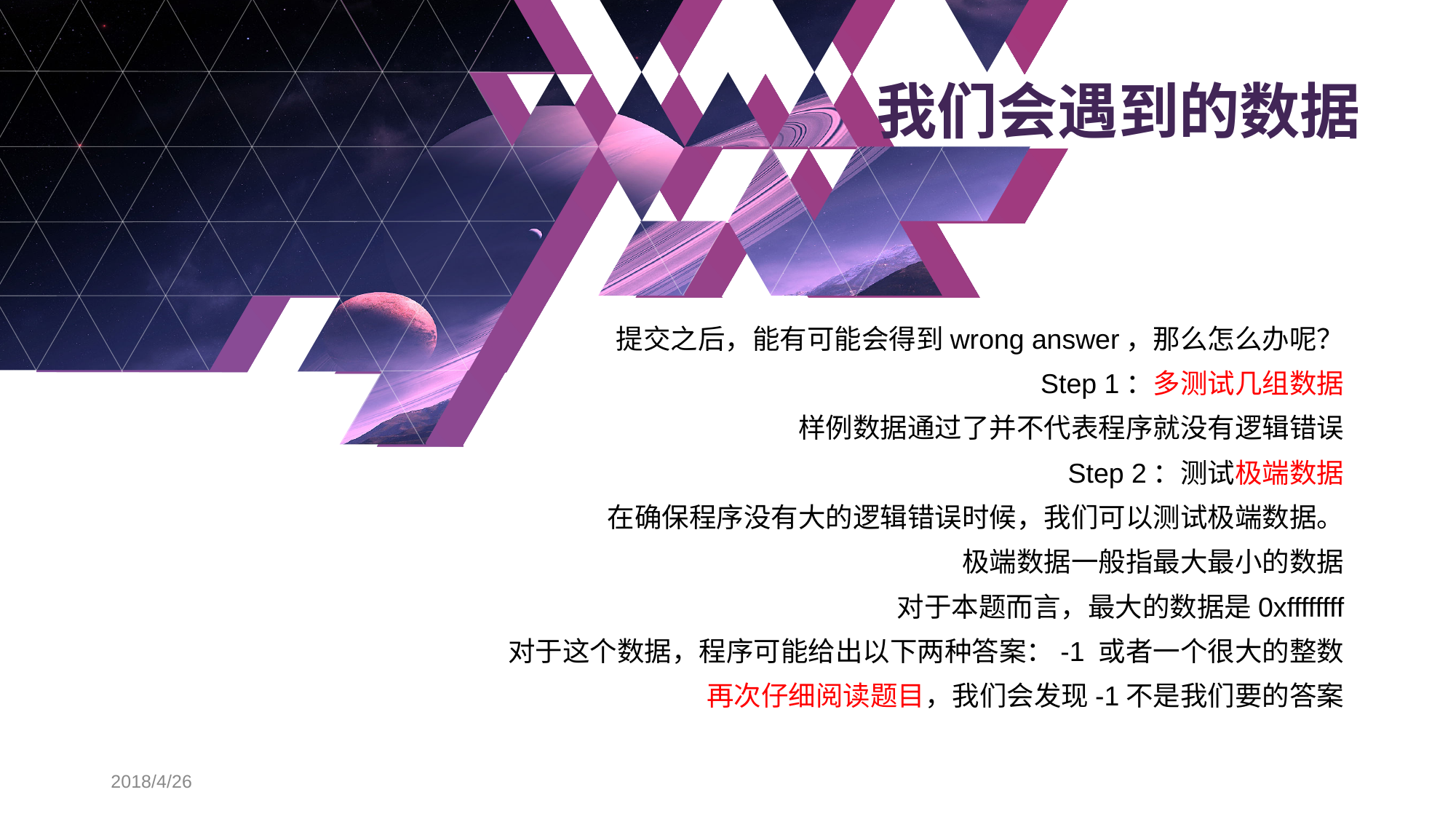

# 我们会遇到的数据
提交之后，能有可能会得到wrong answer，那么怎么办呢？
Step 1：多测试几组数据
样例数据通过了并不代表程序就没有逻辑错误
Step 2：测试极端数据
在确保程序没有大的逻辑错误时候，我们可以测试极端数据。
极端数据一般指最大最小的数据
对于本题而言，最大的数据是0xffffffff
对于这个数据，程序可能给出以下两种答案：-1 或者一个很大的整数
再次仔细阅读题目，我们会发现-1不是我们要的答案
2018/4/26